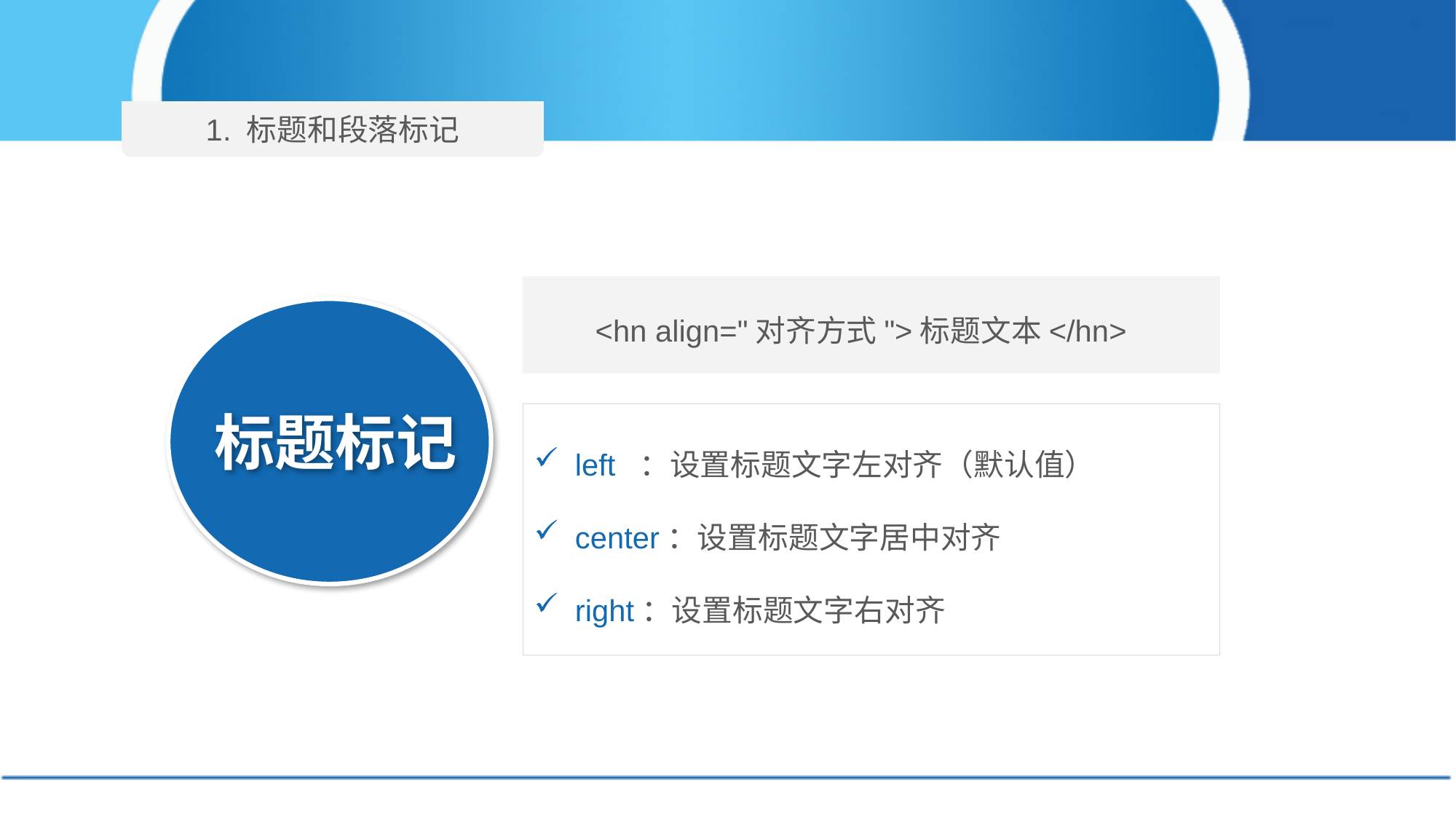

1. 标题和段落标记

标题标记

<hn align="对齐方式">标题文本</hn>
left  ：设置标题文字左对齐（默认值）
center：设置标题文字居中对齐
right：设置标题文字右对齐